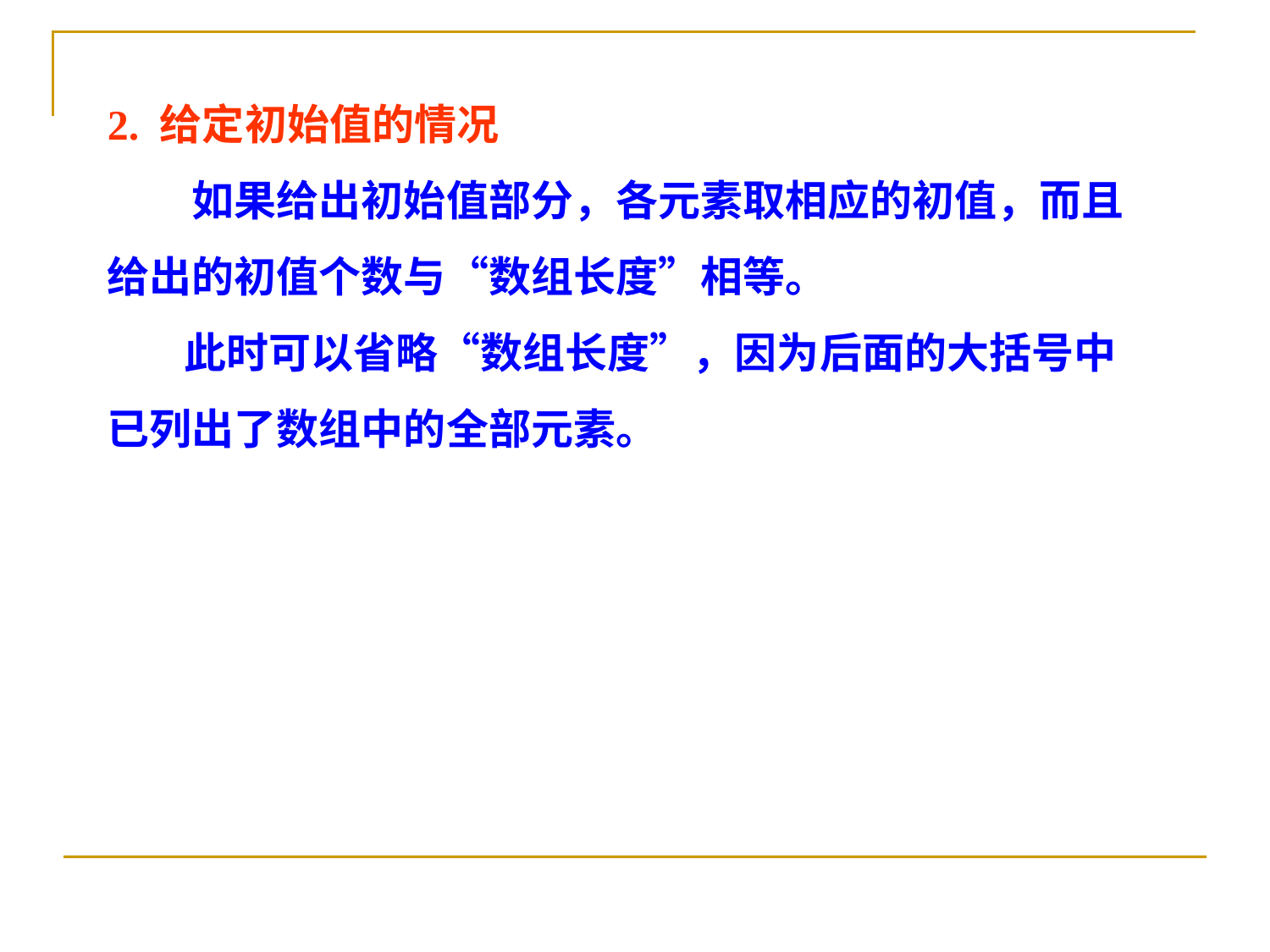

2. 给定初始值的情况
　　如果给出初始值部分，各元素取相应的初值，而且给出的初值个数与“数组长度”相等。
       此时可以省略“数组长度”，因为后面的大括号中已列出了数组中的全部元素。